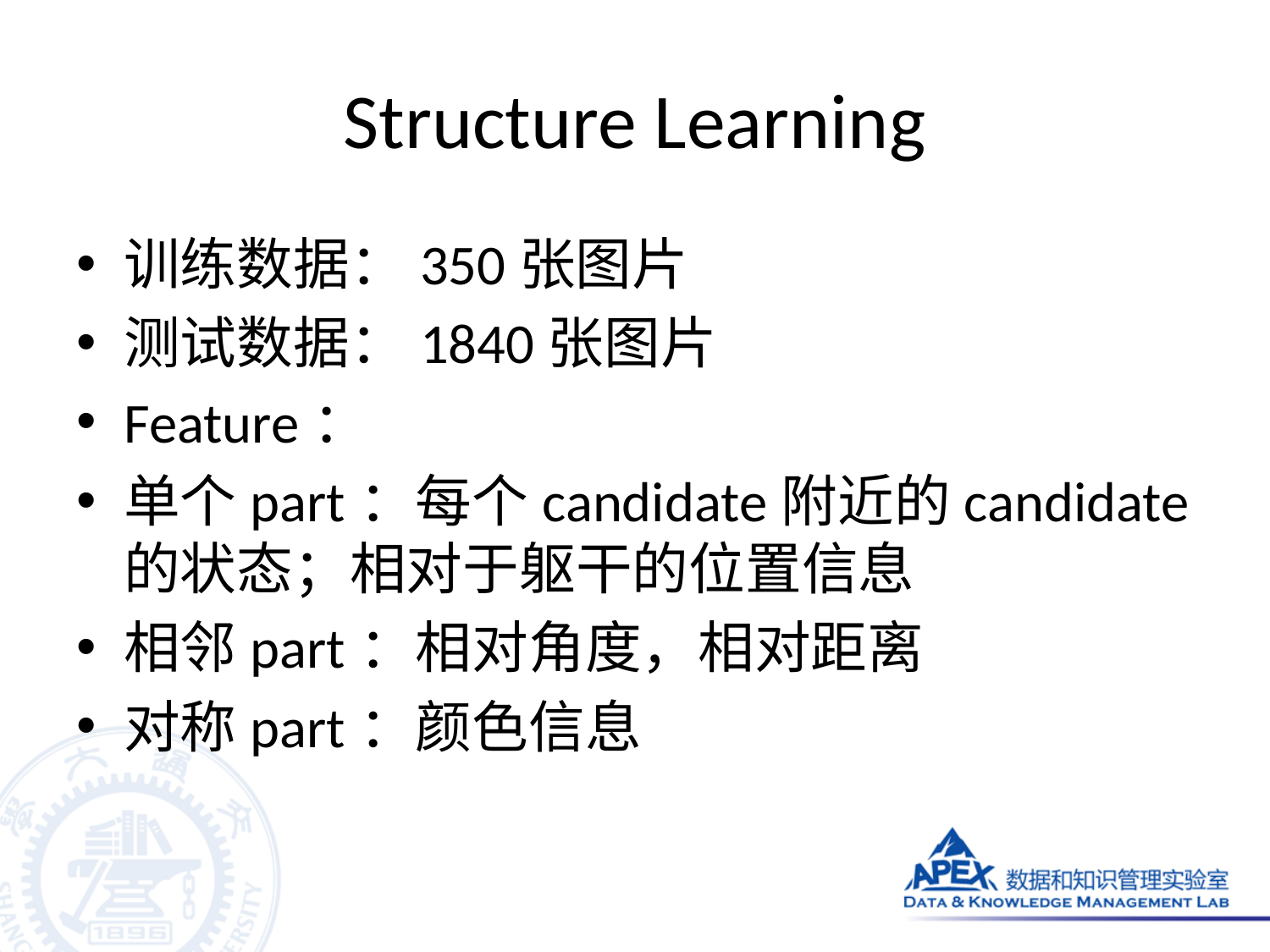

# Structure Learning
训练数据：350张图片
测试数据：1840张图片
Feature：
单个part：每个candidate附近的candidate的状态；相对于躯干的位置信息
相邻part：相对角度，相对距离
对称part：颜色信息